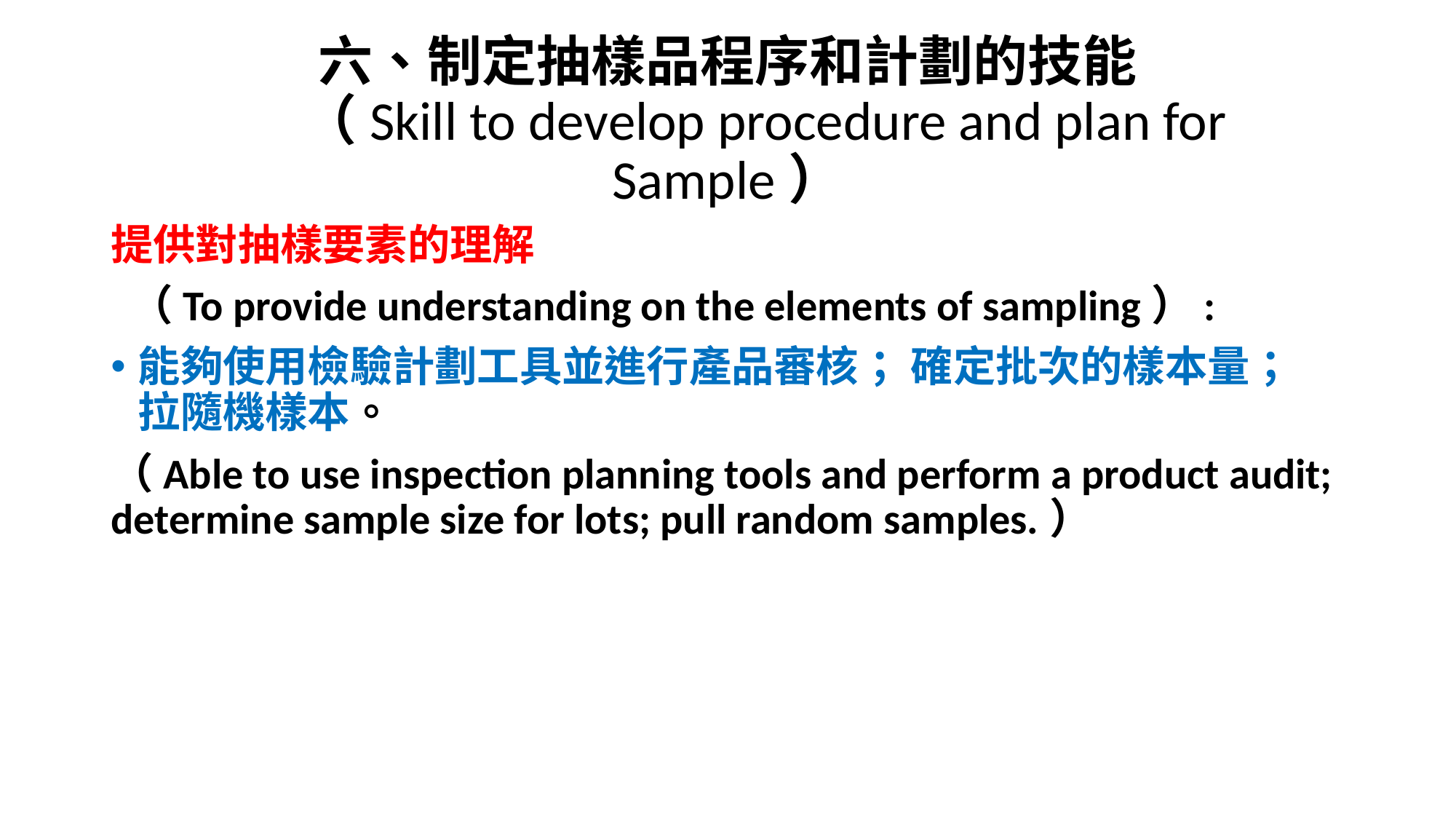

# 六、制定抽樣品程序和計劃的技能 （Skill to develop procedure and plan for Sample）
提供對抽樣要素的理解
 （To provide understanding on the elements of sampling）:
能夠使用檢驗計劃工具並進行產品審核； 確定批次的樣本量； 拉隨機樣本。
（Able to use inspection planning tools and perform a product audit; determine sample size for lots; pull random samples.）